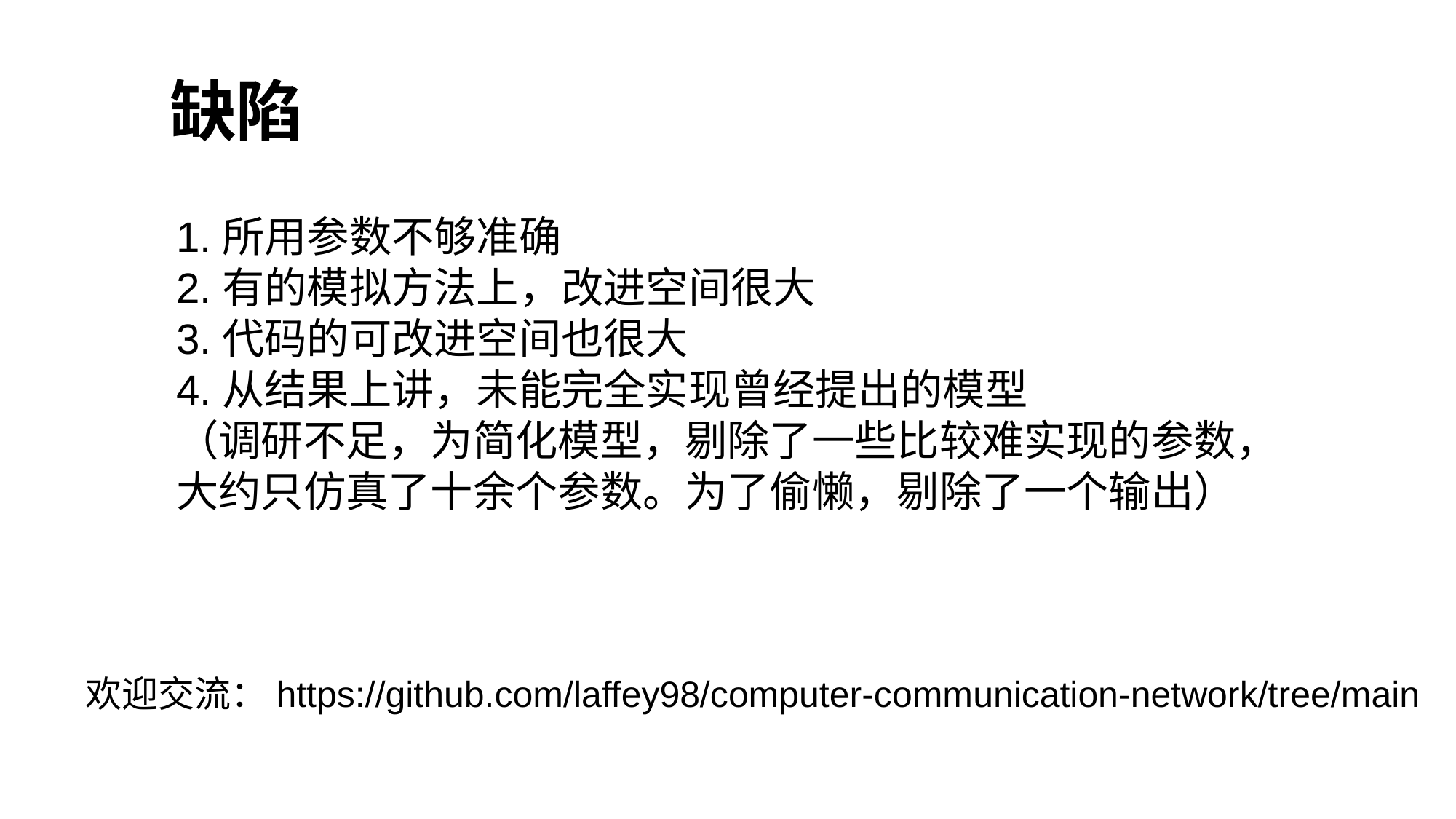

缺陷
1.所用参数不够准确
2.有的模拟方法上，改进空间很大
3.代码的可改进空间也很大
4.从结果上讲，未能完全实现曾经提出的模型
（调研不足，为简化模型，剔除了一些比较难实现的参数，
大约只仿真了十余个参数。为了偷懒，剔除了一个输出）
欢迎交流：https://github.com/laffey98/computer-communication-network/tree/main